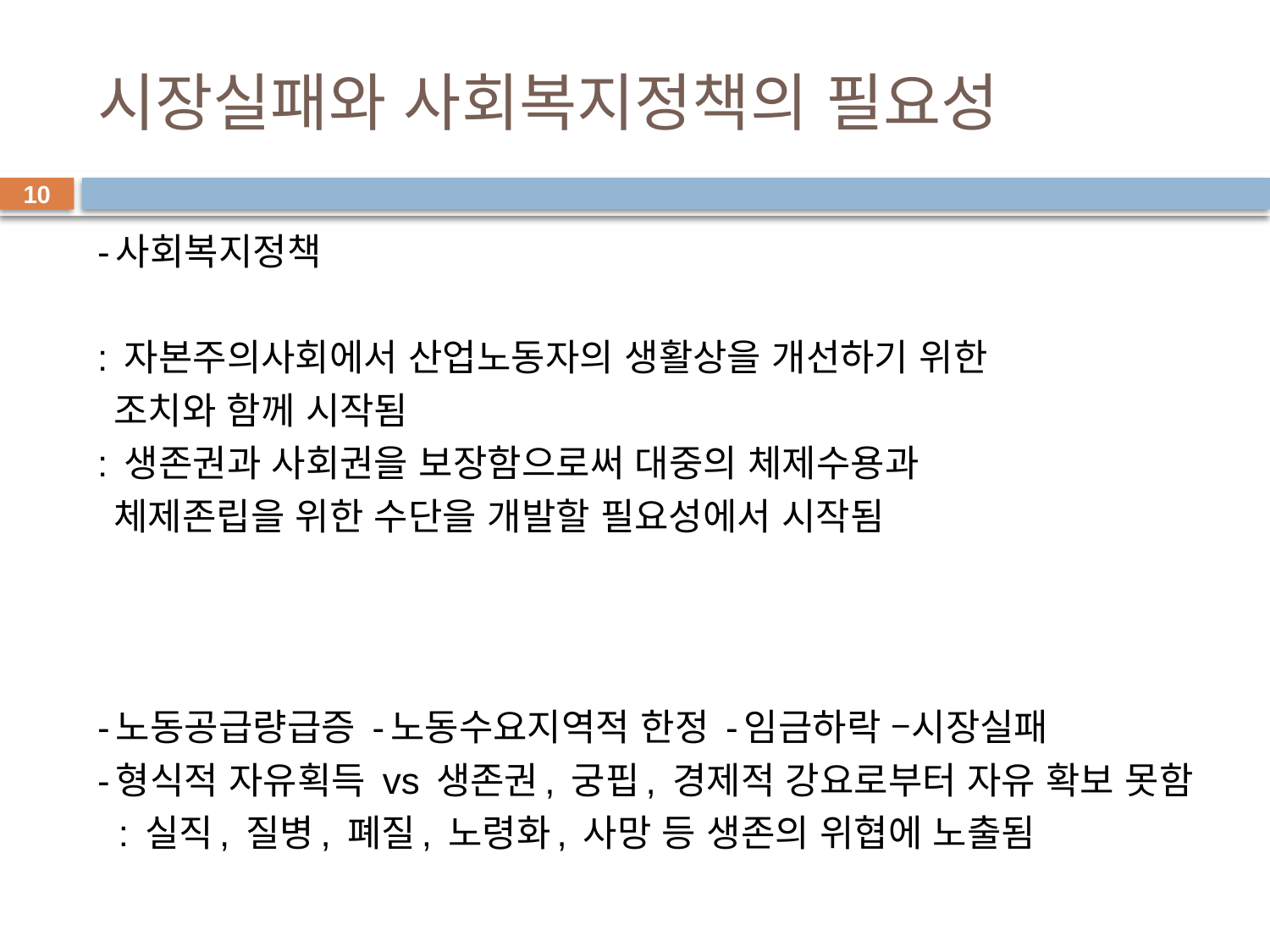

# 시장실패와 사회복지정책의 필요성
10
-사회복지정책

: 자본주의사회에서 산업노동자의 생활상을 개선하기 위한
 조치와 함께 시작됨
: 생존권과 사회권을 보장함으로써 대중의 체제수용과
 체제존립을 위한 수단을 개발할 필요성에서 시작됨

-노동공급량급증 -노동수요지역적 한정 -임금하락 –시장실패
-형식적 자유획득 vs 생존권, 궁핍, 경제적 강요로부터 자유 확보 못함
  : 실직, 질병, 폐질, 노령화, 사망 등 생존의 위협에 노출됨